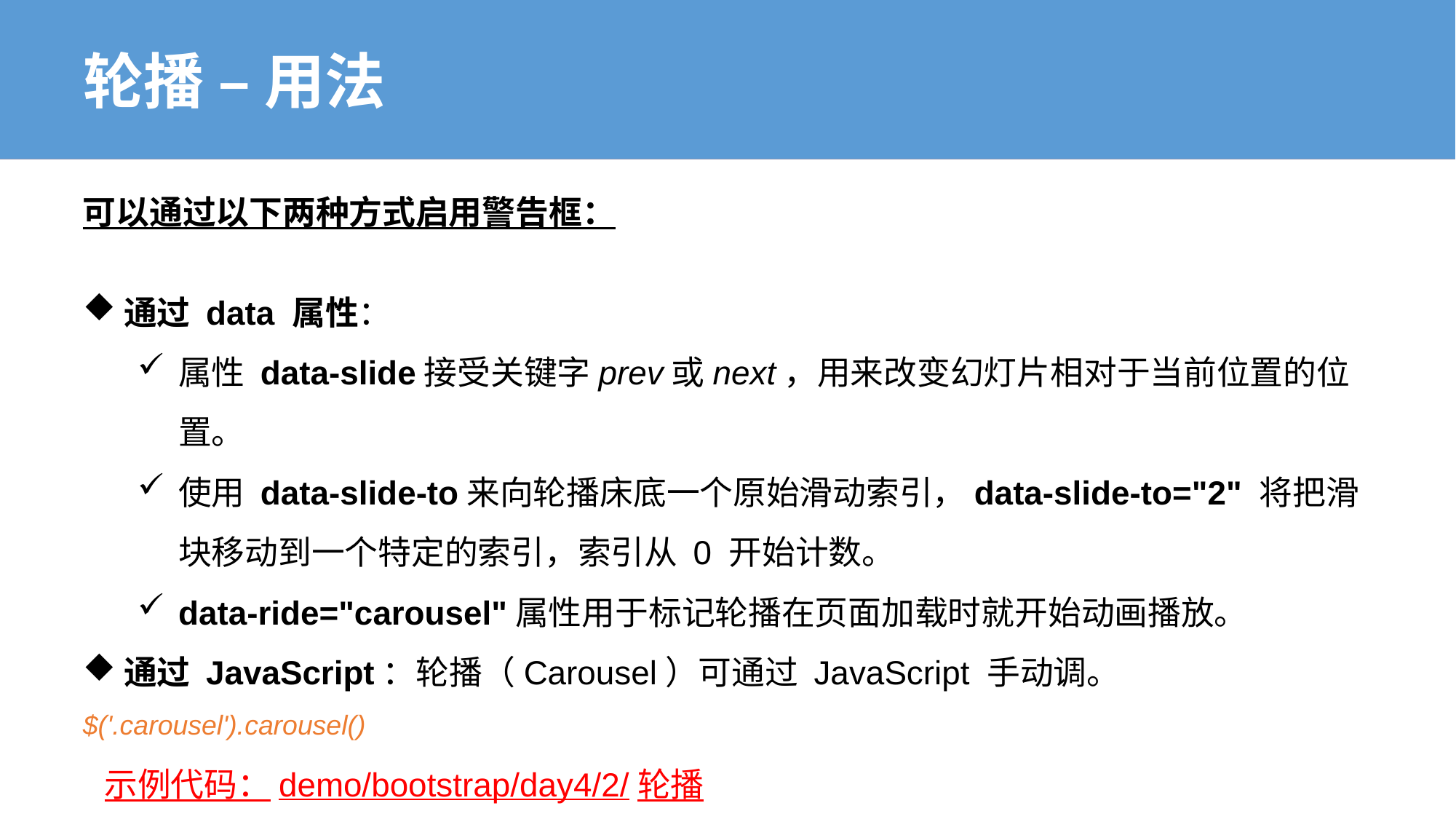

# 轮播 – 用法
可以通过以下两种方式启用警告框：

通过 data 属性：
属性 data-slide接受关键字prev或next，用来改变幻灯片相对于当前位置的位置。
使用 data-slide-to来向轮播床底一个原始滑动索引，data-slide-to="2" 将把滑块移动到一个特定的索引，索引从 0 开始计数。
data-ride="carousel"属性用于标记轮播在页面加载时就开始动画播放。
通过 JavaScript：轮播（Carousel）可通过 JavaScript 手动调。
$('.carousel').carousel()
示例代码：demo/bootstrap/day4/2/轮播